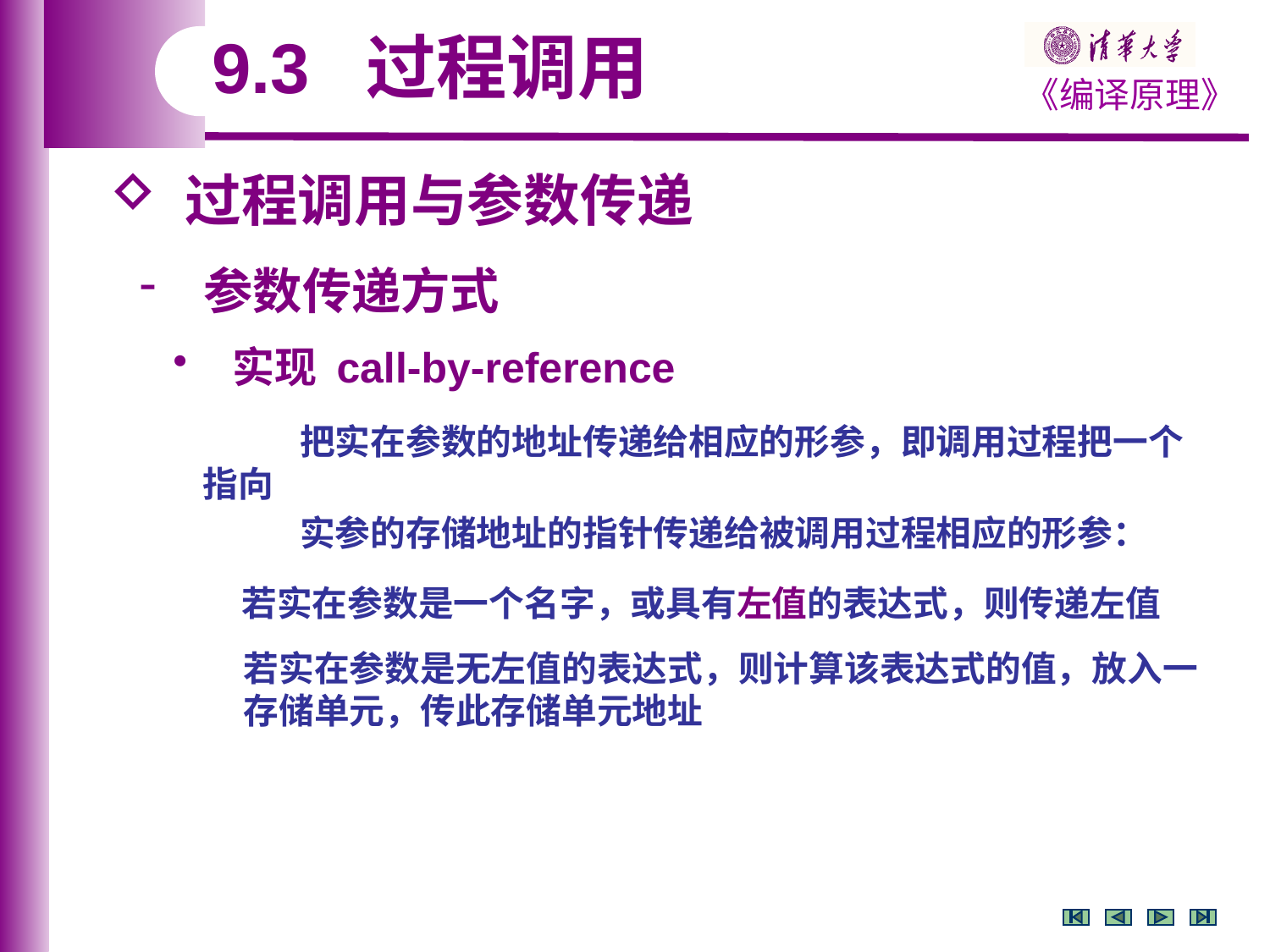

9.3  过程调用
 过程调用与参数传递
  参数传递方式

  实现 call-by-reference

           把实在参数的地址传递给相应的形参，即调用过程把一个指向
           实参的存储地址的指针传递给被调用过程相应的形参：

   若实在参数是一个名字，或具有左值的表达式，则传递左值

    若实在参数是无左值的表达式，则计算该表达式的值，放入一
    存储单元，传此存储单元地址